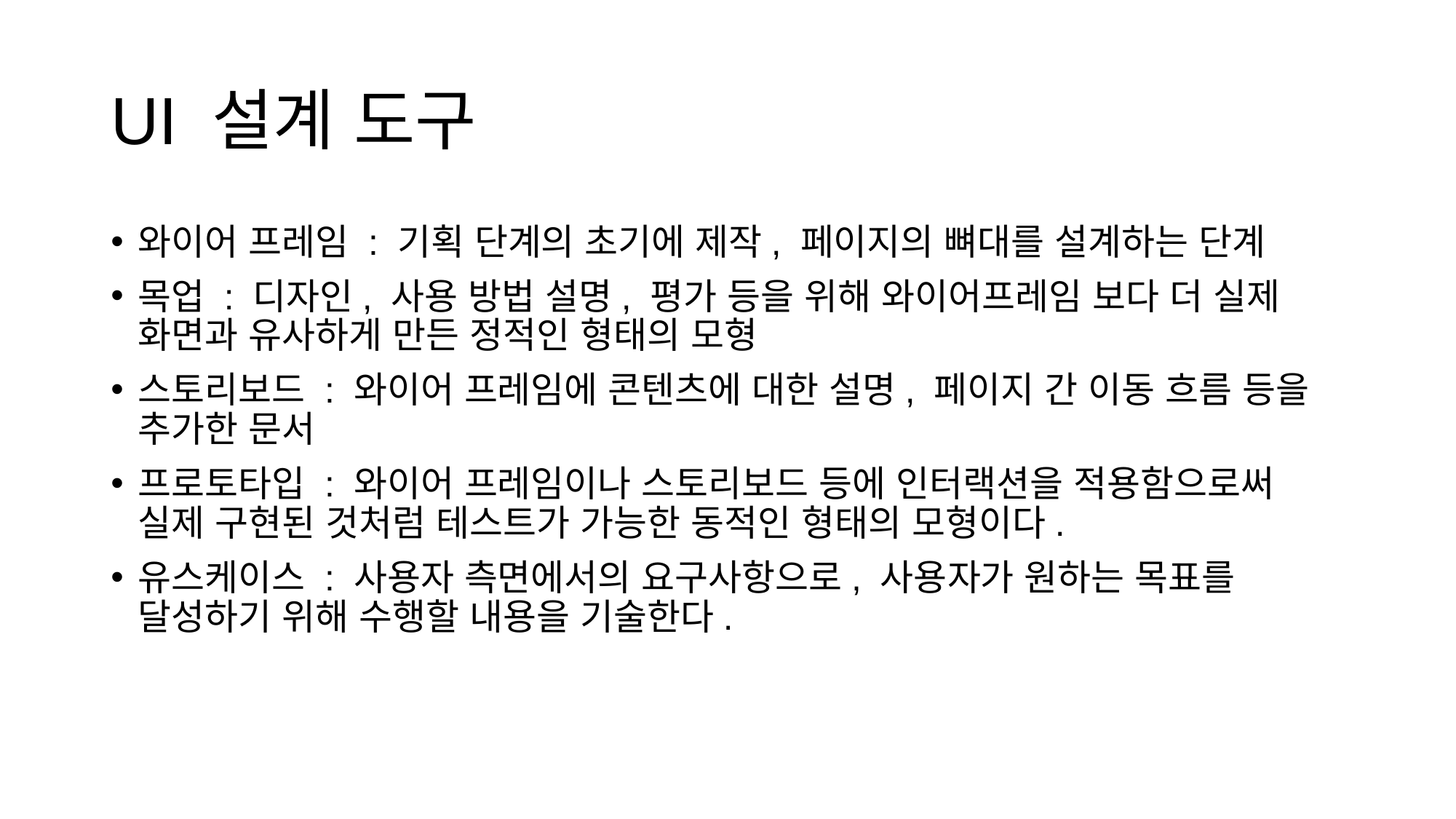

# UI 설계 도구
와이어 프레임 : 기획 단계의 초기에 제작, 페이지의 뼈대를 설계하는 단계
목업 : 디자인, 사용 방법 설명, 평가 등을 위해 와이어프레임 보다 더 실제 화면과 유사하게 만든 정적인 형태의 모형
스토리보드 : 와이어 프레임에 콘텐츠에 대한 설명, 페이지 간 이동 흐름 등을 추가한 문서
프로토타입 : 와이어 프레임이나 스토리보드 등에 인터랙션을 적용함으로써 실제 구현된 것처럼 테스트가 가능한 동적인 형태의 모형이다.
유스케이스 : 사용자 측면에서의 요구사항으로, 사용자가 원하는 목표를 달성하기 위해 수행할 내용을 기술한다.